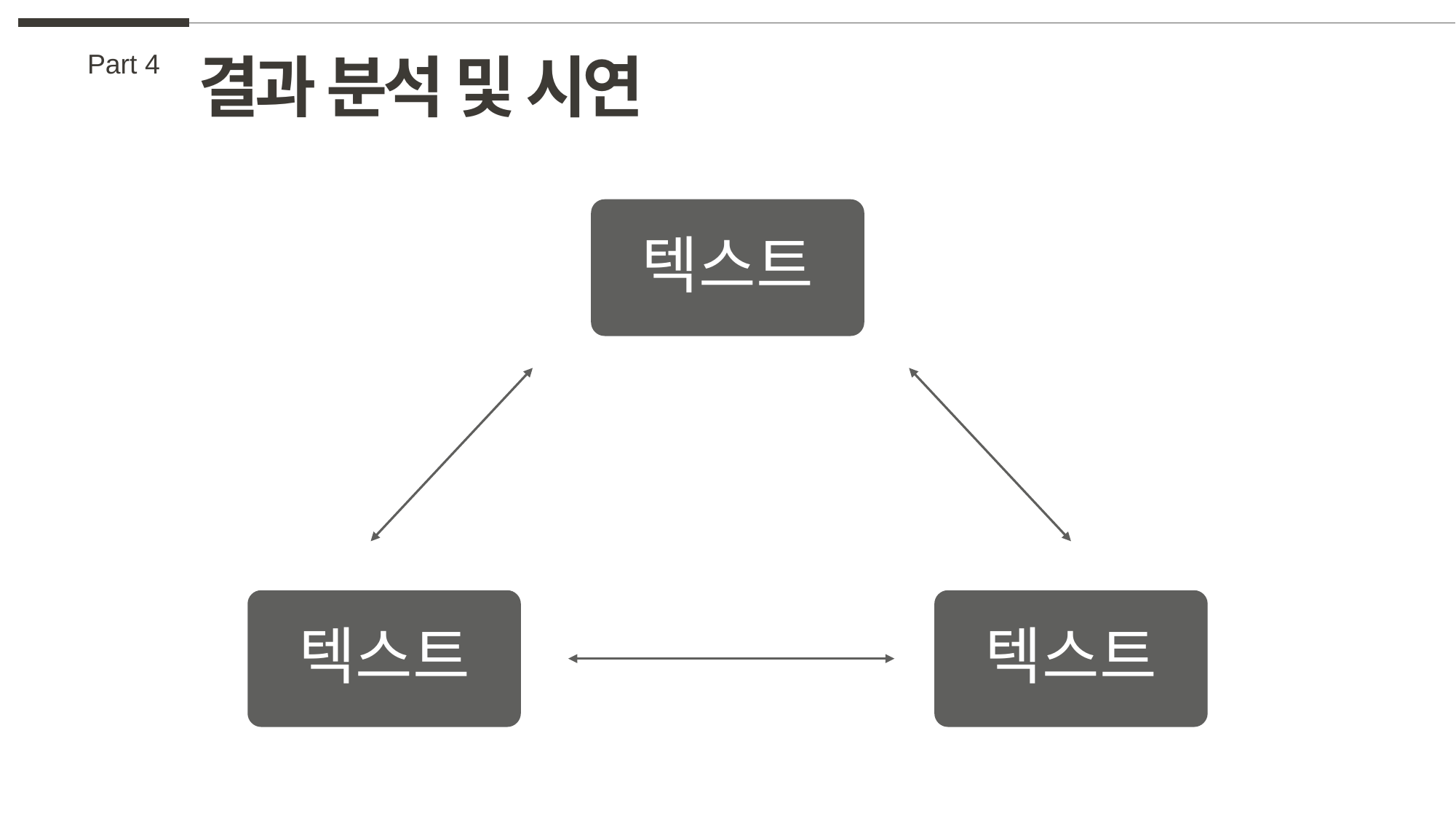

결과 분석 및 시연
Part 4
텍스트
텍스트
텍스트